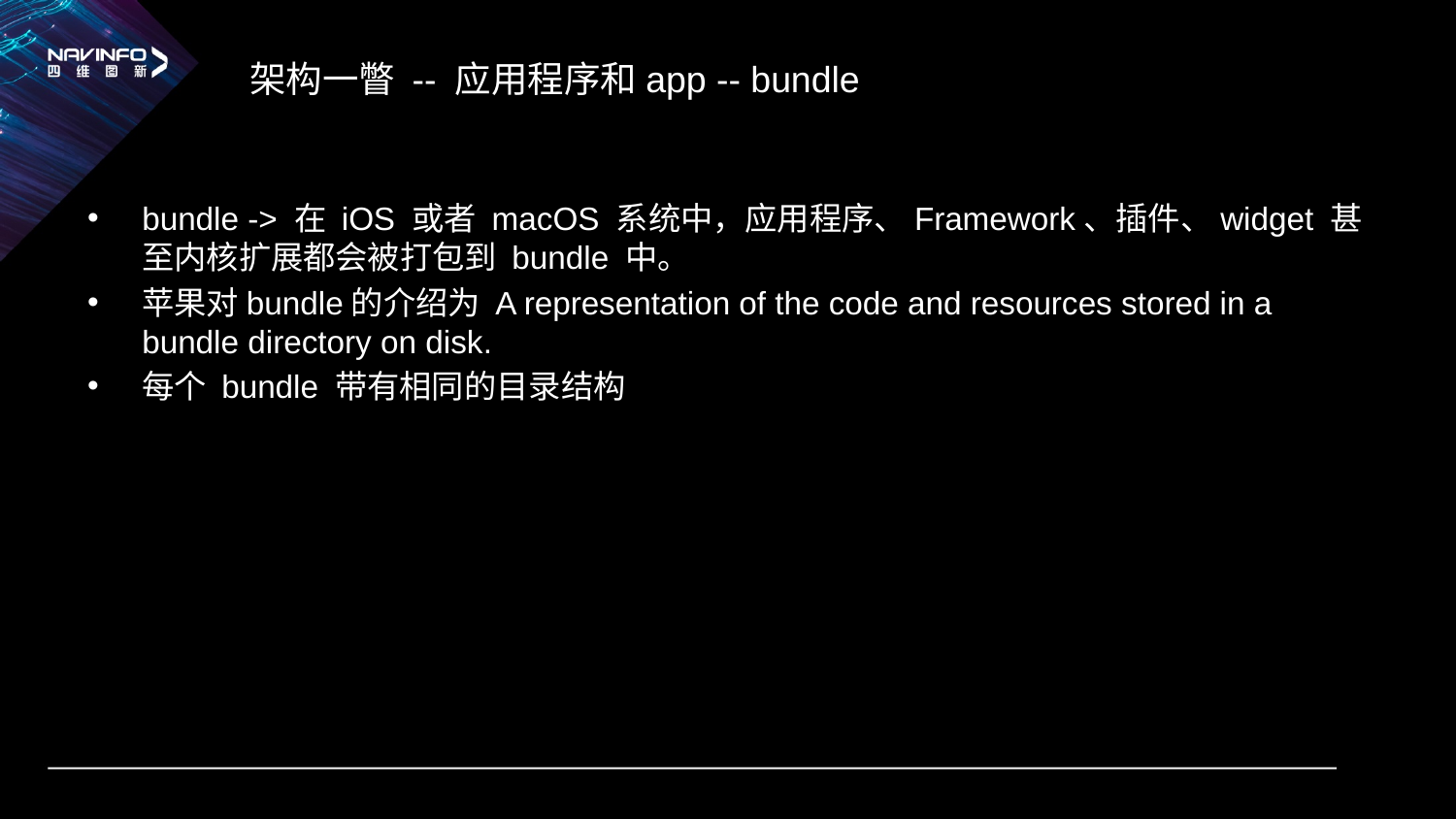

# 架构一瞥 -- 应用程序和app -- bundle
bundle -> 在 iOS 或者 macOS 系统中，应用程序、Framework、插件、widget 甚至内核扩展都会被打包到 bundle 中。
苹果对bundle的介绍为 A representation of the code and resources stored in a bundle directory on disk.
每个 bundle 带有相同的目录结构